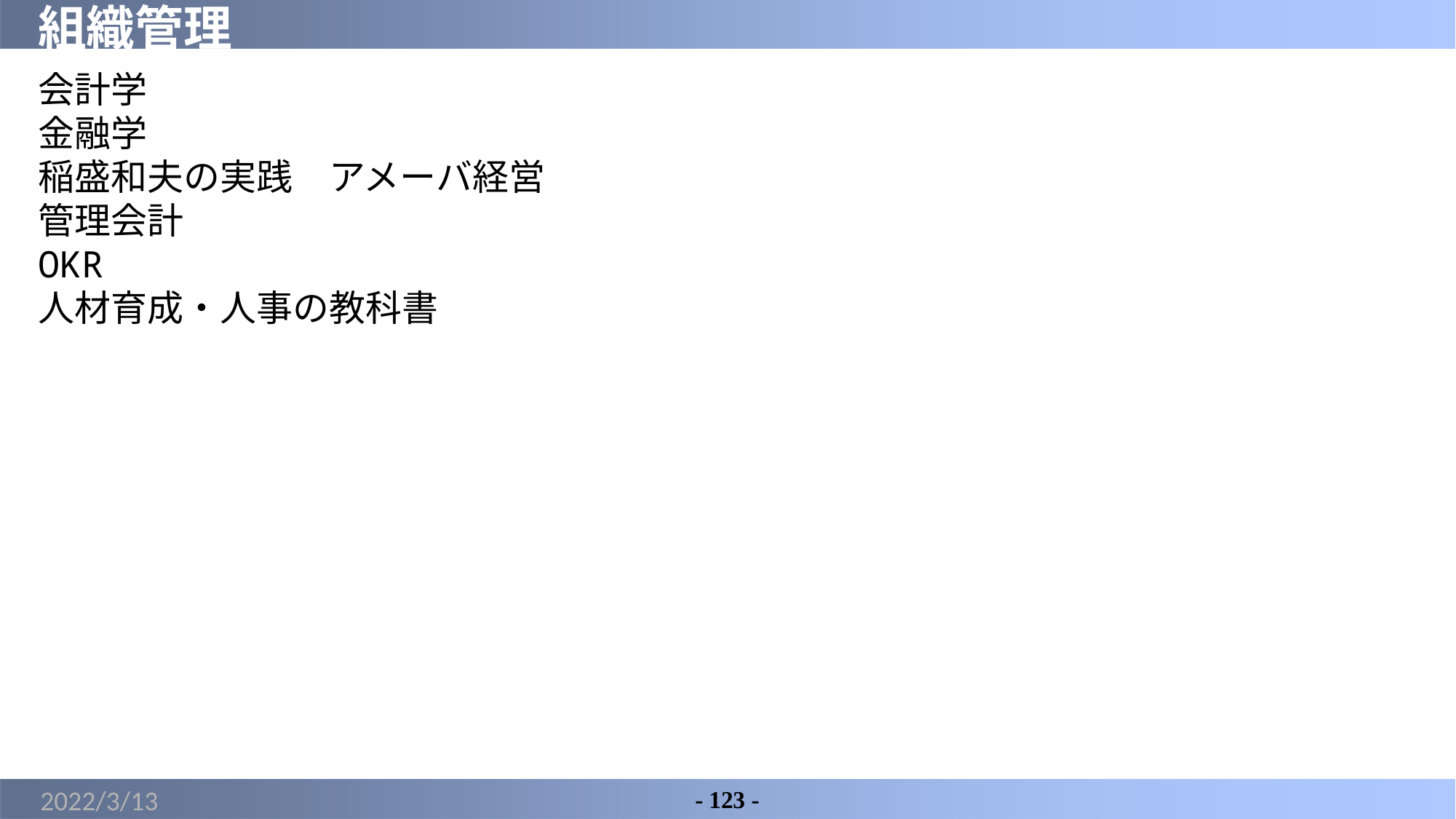

# 組織管理
会計学
金融学
稲盛和夫の実践　アメーバ経営
管理会計
OKR
人材育成・人事の教科書

2022/3/13
- 123 -